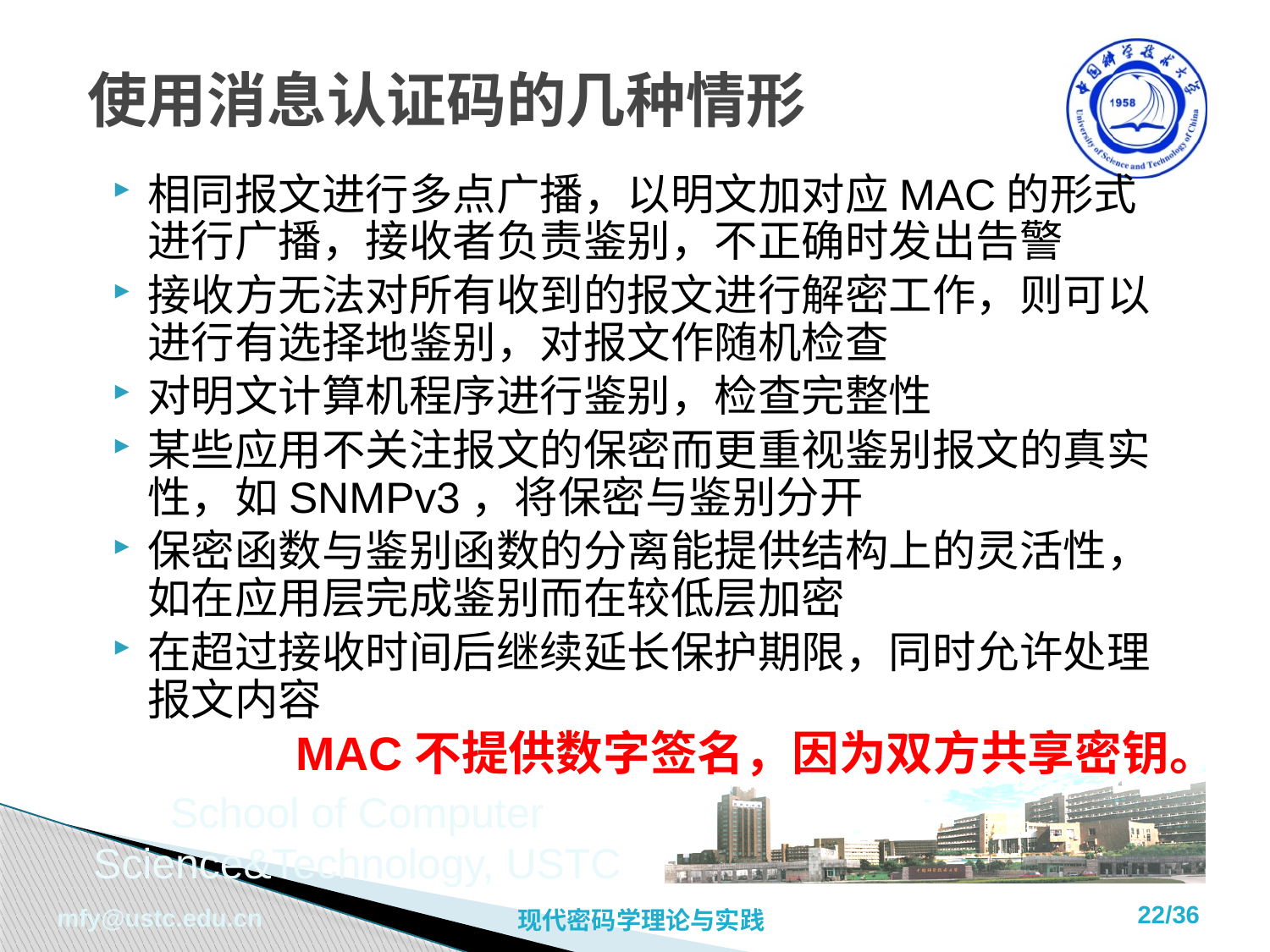

# 使用消息认证码的几种情形
相同报文进行多点广播，以明文加对应MAC的形式进行广播，接收者负责鉴别，不正确时发出告警
接收方无法对所有收到的报文进行解密工作，则可以进行有选择地鉴别，对报文作随机检查
对明文计算机程序进行鉴别，检查完整性
某些应用不关注报文的保密而更重视鉴别报文的真实性，如SNMPv3，将保密与鉴别分开
保密函数与鉴别函数的分离能提供结构上的灵活性，如在应用层完成鉴别而在较低层加密
在超过接收时间后继续延长保护期限，同时允许处理报文内容
           MAC不提供数字签名，因为双方共享密钥。